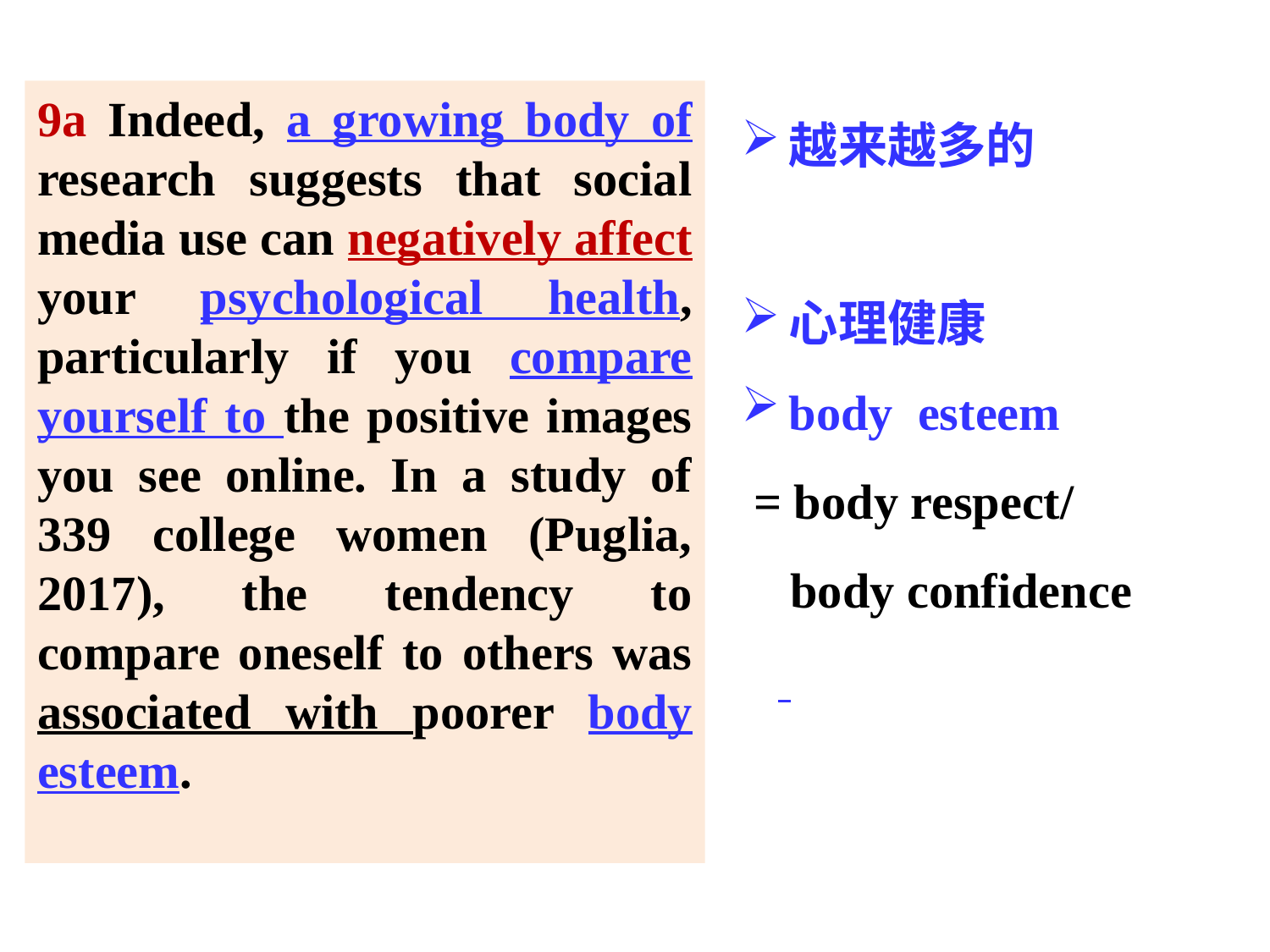

越来越多的

心理健康
body  esteem
 = body respect/
    body confidence

9a Indeed, a growing body of research suggests that social media use can negatively affect your psychological health, particularly if you compare yourself to the positive images you see online. In a study of 339 college women (Puglia, 2017), the tendency to compare oneself to others was associated with poorer body esteem.